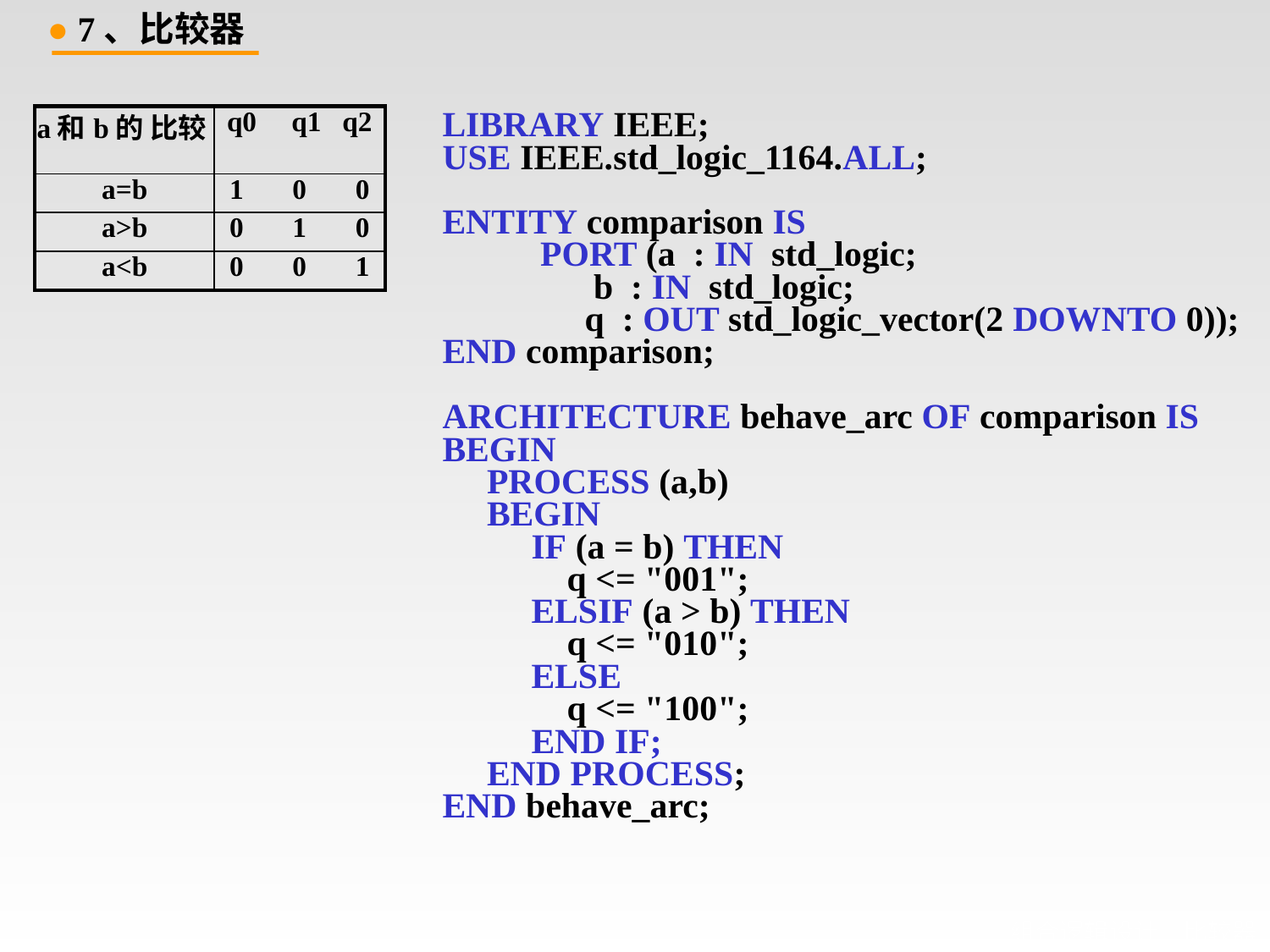

● 7、比较器

LIBRARY IEEE;
USE IEEE.std_logic_1164.ALL;

ENTITY comparison IS
           PORT (a  : IN  std_logic;
                 b  : IN  std_logic;
                q  : OUT std_logic_vector(2 DOWNTO 0));
END comparison;

ARCHITECTURE behave_arc OF comparison IS
BEGIN
     PROCESS (a,b)
     BEGIN
          IF (a = b) THEN
              q <= "001";
          ELSIF (a > b) THEN
              q <= "010";
          ELSE
              q <= "100";
          END IF;
     END PROCESS;
END behave_arc;
| a和b的 比较 | q0 q1 q2 |
| --- | --- |
| a=b | 1 0 0 |
| a>b | 0 1 0 |
| a<b | 0 0 1 |
# 组合逻辑设计_比较器